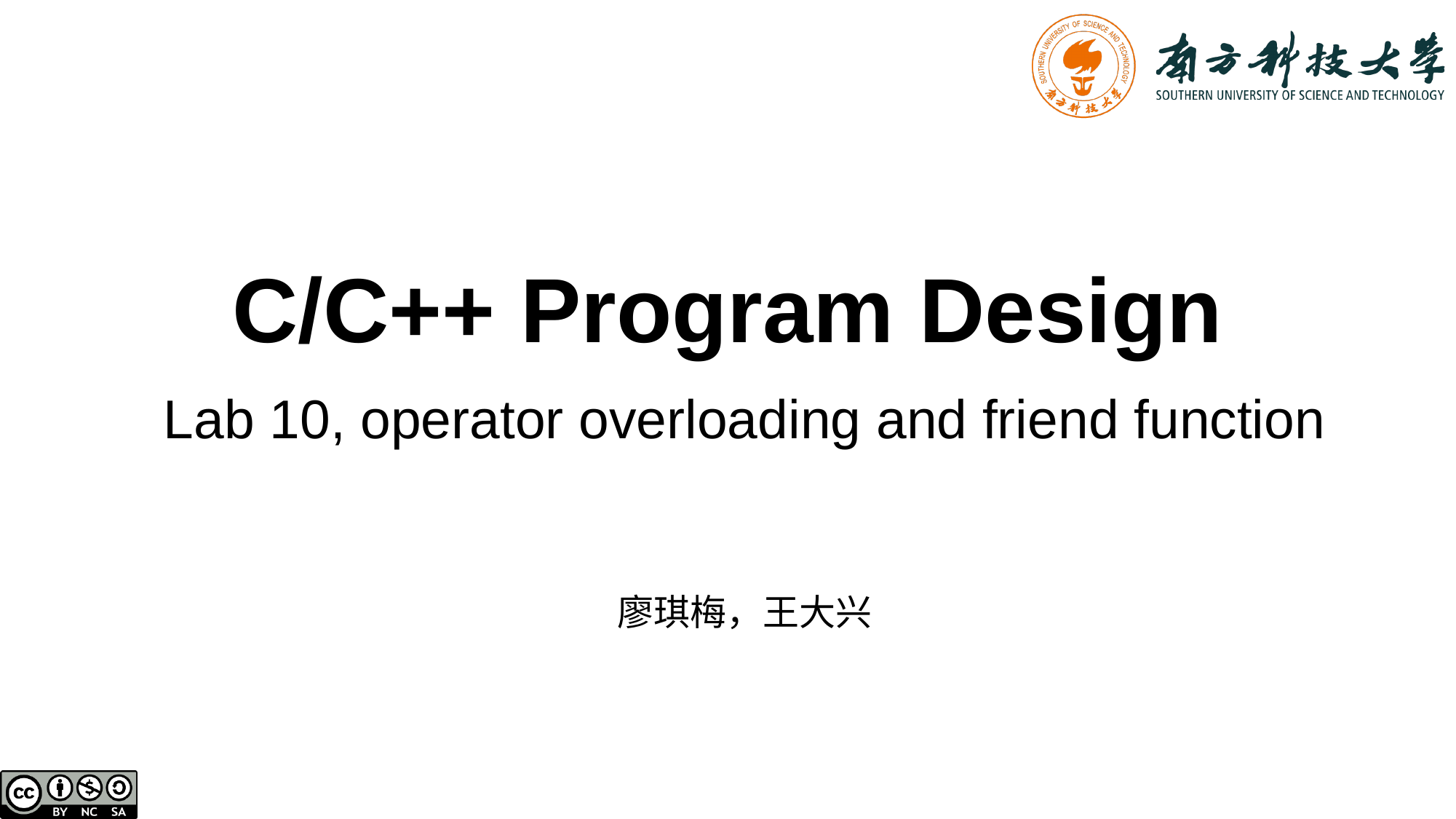

# C/C++ Program Design
Lab 10, operator overloading and friend function

廖琪梅，王大兴